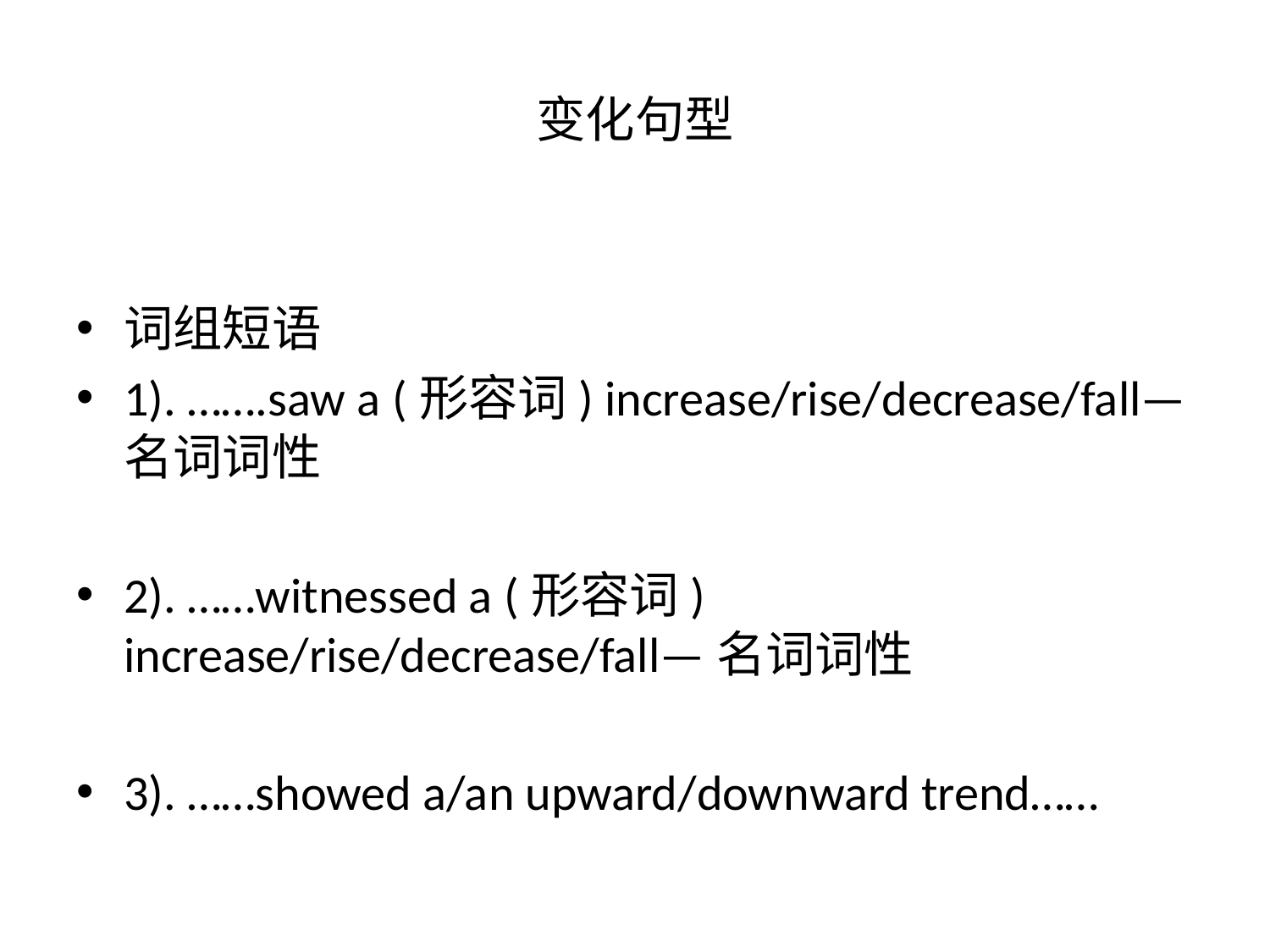

# 变化句型

词组短语
1). …….saw a (形容词) increase/rise/decrease/fall—名词词性

2). ……witnessed a (形容词) increase/rise/decrease/fall—名词词性

3). ……showed a/an upward/downward trend……